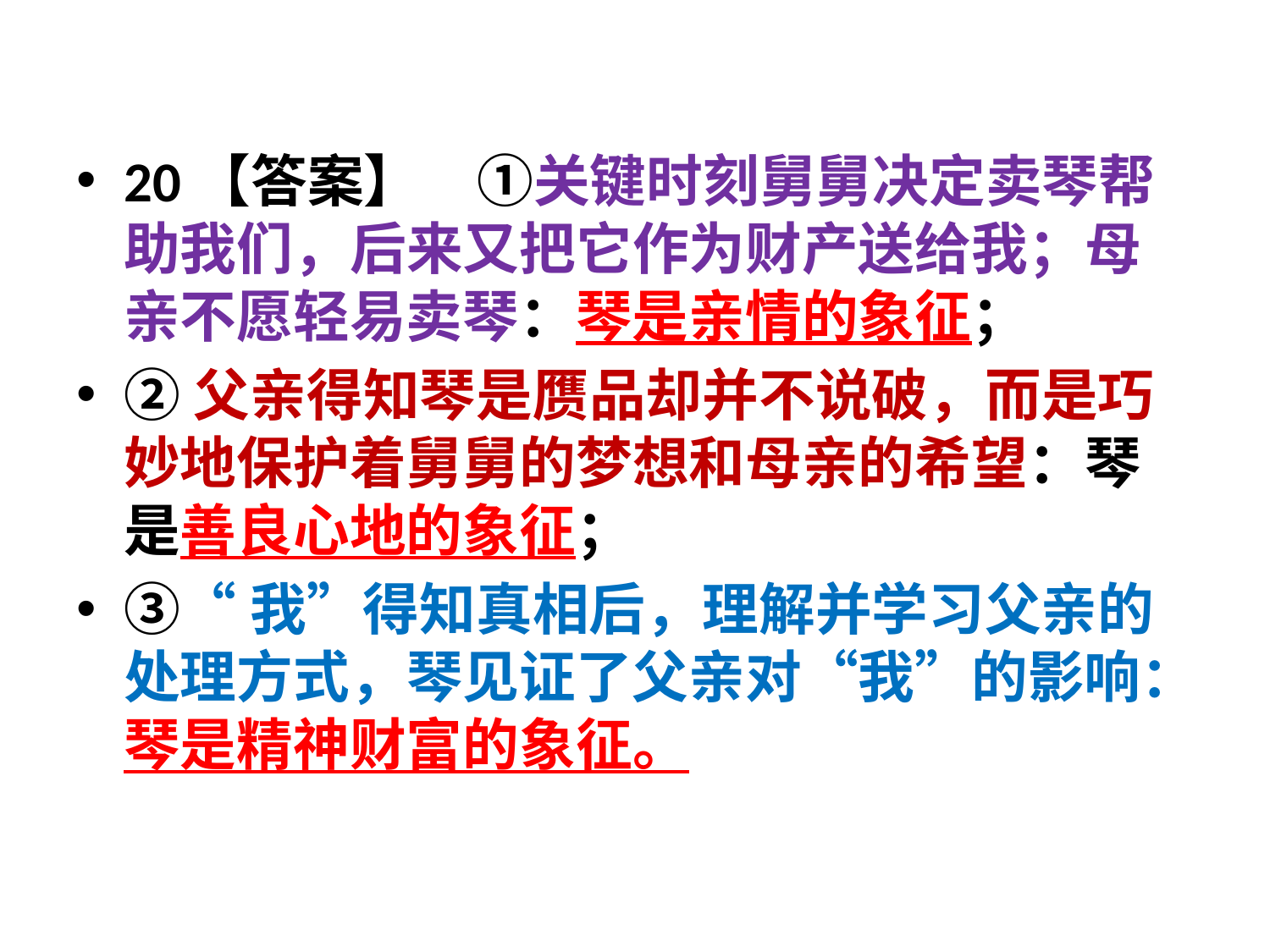

20【答案】　①关键时刻舅舅决定卖琴帮助我们，后来又把它作为财产送给我；母亲不愿轻易卖琴：琴是亲情的象征；
②父亲得知琴是赝品却并不说破，而是巧妙地保护着舅舅的梦想和母亲的希望：琴是善良心地的象征；
③“我”得知真相后，理解并学习父亲的处理方式，琴见证了父亲对“我”的影响：琴是精神财富的象征。